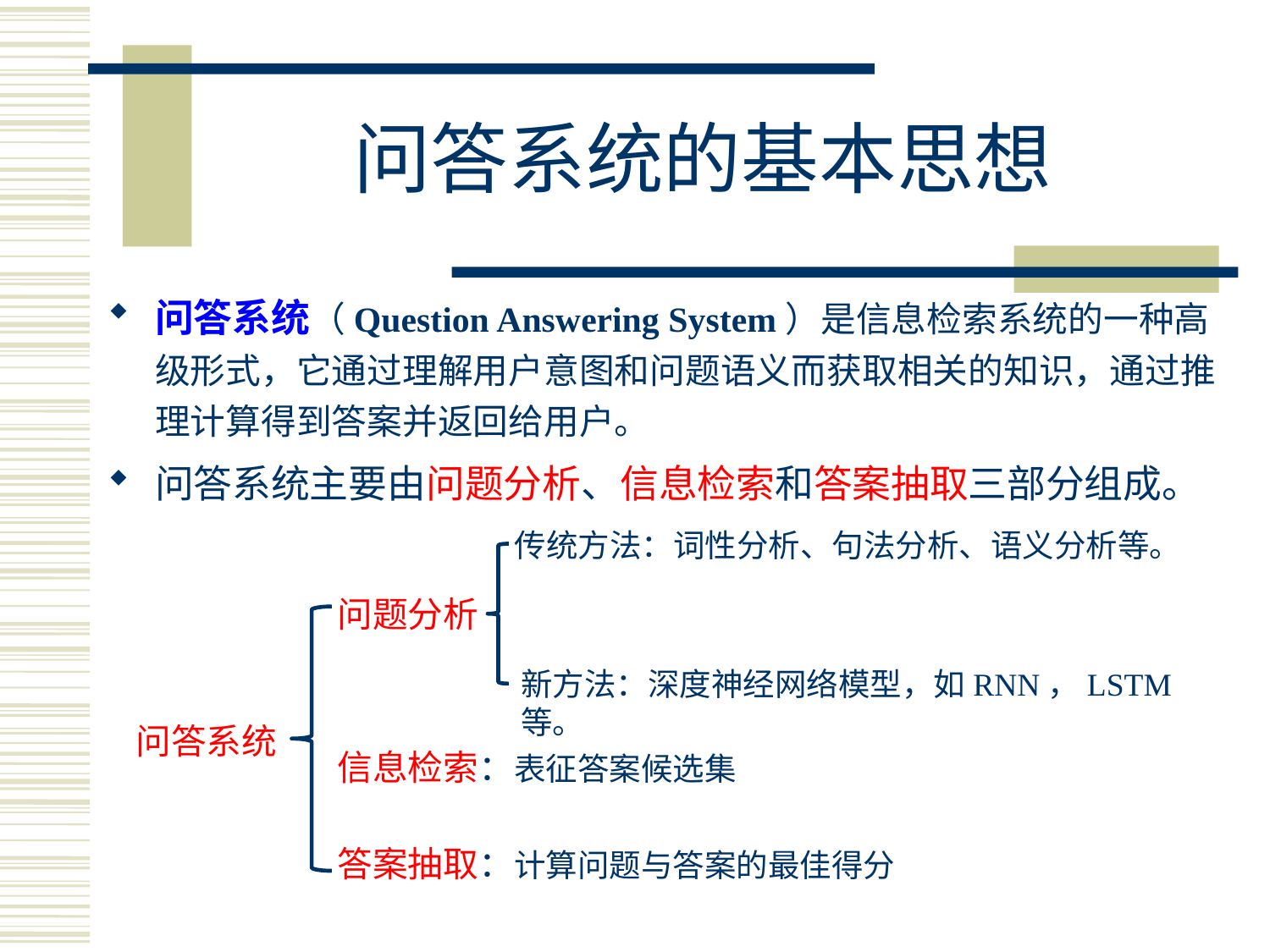

# 问答系统的基本思想
问答系统（Question Answering System）是信息检索系统的一种高级形式，它通过理解用户意图和问题语义而获取相关的知识，通过推理计算得到答案并返回给用户。
问答系统主要由问题分析、信息检索和答案抽取三部分组成。

传统方法：词性分析、句法分析、语义分析等。

问题分析

新方法：深度神经网络模型，如RNN，LSTM等。
问答系统

信息检索：表征答案候选集
答案抽取：计算问题与答案的最佳得分